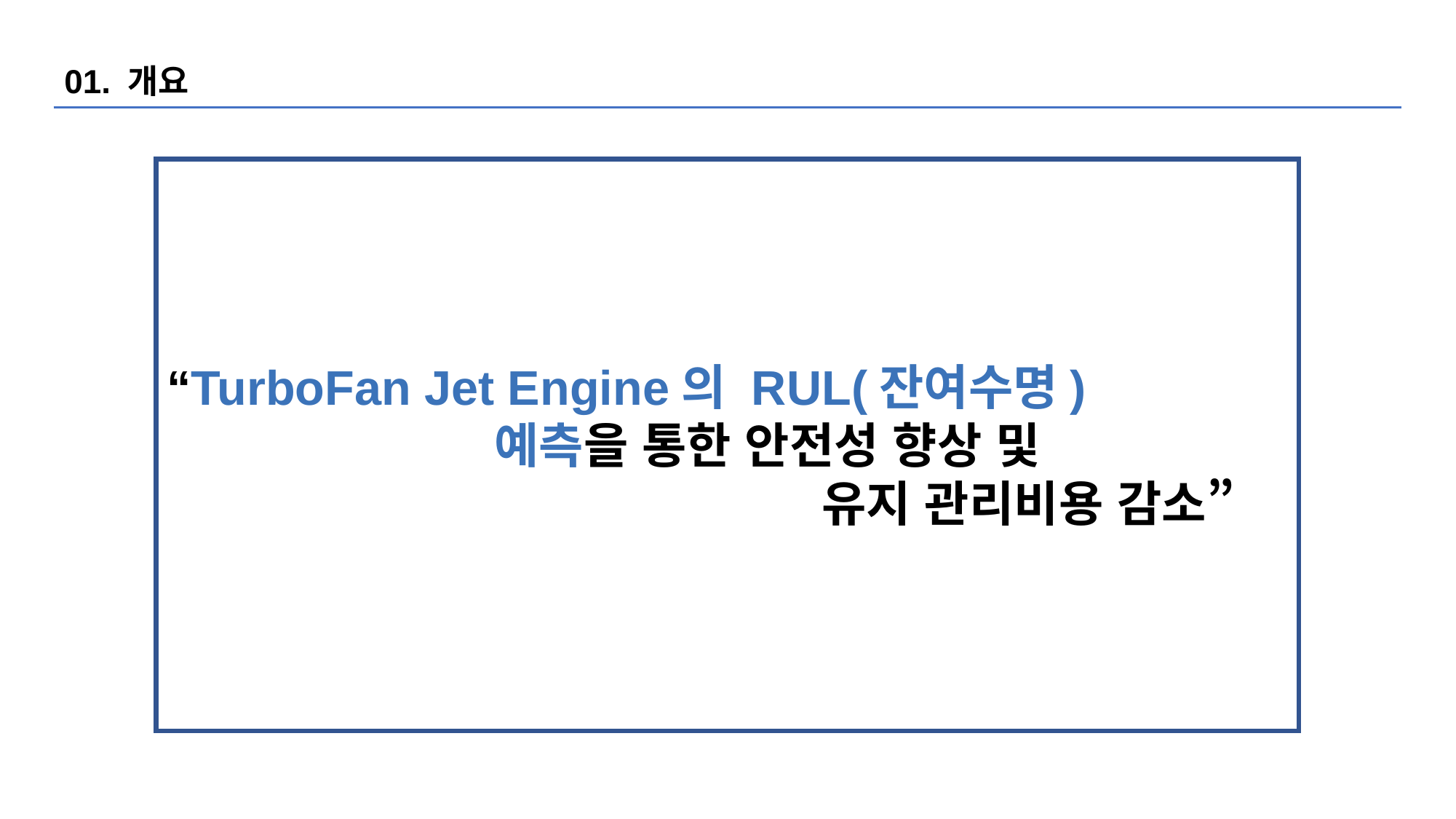

01. 개요

“TurboFan Jet Engine의 RUL(잔여수명)
			예측을 통한 안전성 향상 및
						유지 관리비용 감소”